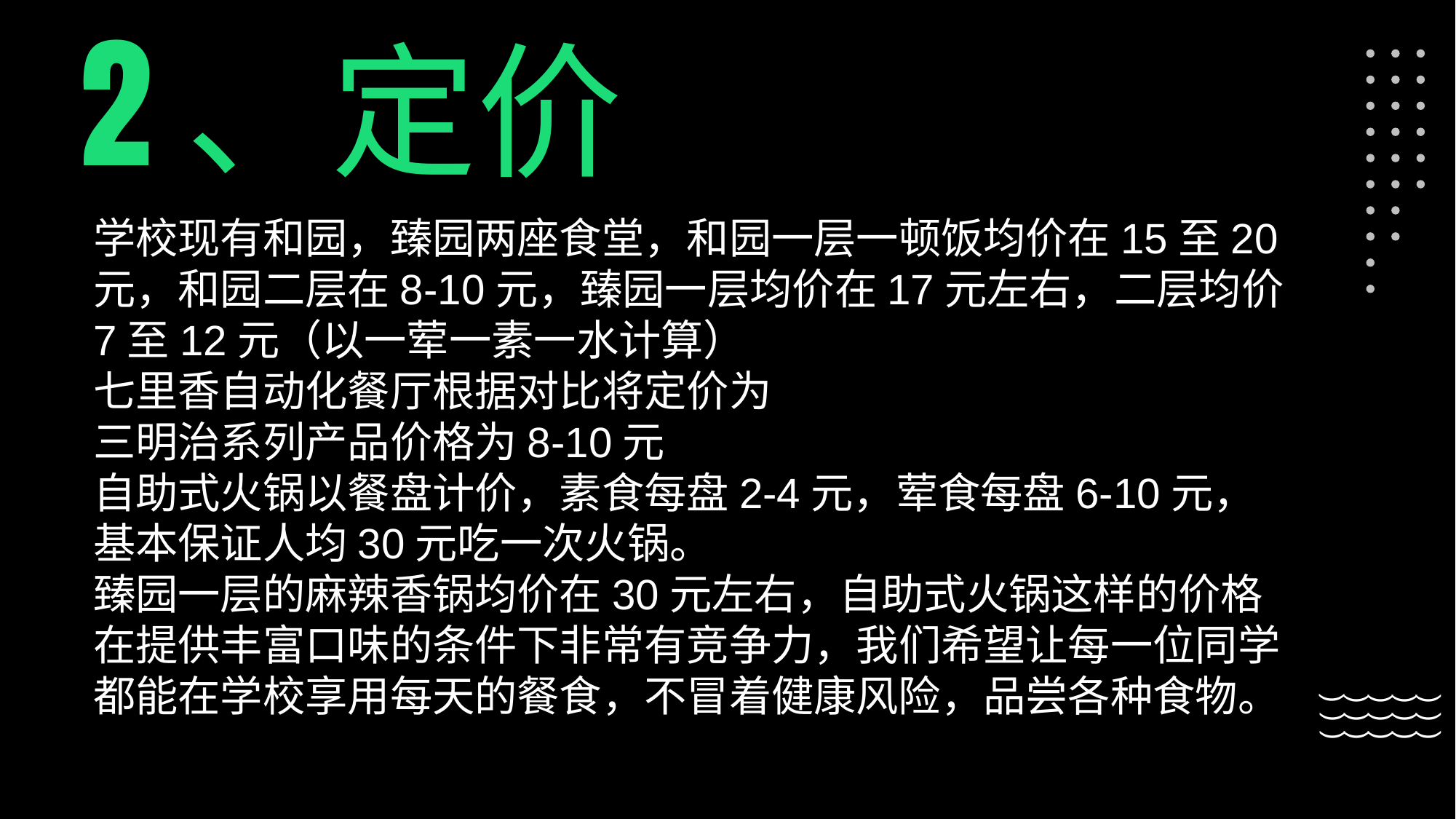

2、定价

学校现有和园，臻园两座食堂，和园一层一顿饭均价在15至20元，和园二层在8-10元，臻园一层均价在17元左右，二层均价7至12元（以一荤一素一水计算）
七里香自动化餐厅根据对比将定价为
三明治系列产品价格为8-10元
自助式火锅以餐盘计价，素食每盘2-4元，荤食每盘6-10元，基本保证人均30元吃一次火锅。
臻园一层的麻辣香锅均价在30元左右，自助式火锅这样的价格在提供丰富口味的条件下非常有竞争力，我们希望让每一位同学都能在学校享用每天的餐食，不冒着健康风险，品尝各种食物。
(
(
(
(
(
(
(
(
(
(
(
(
(
(
(